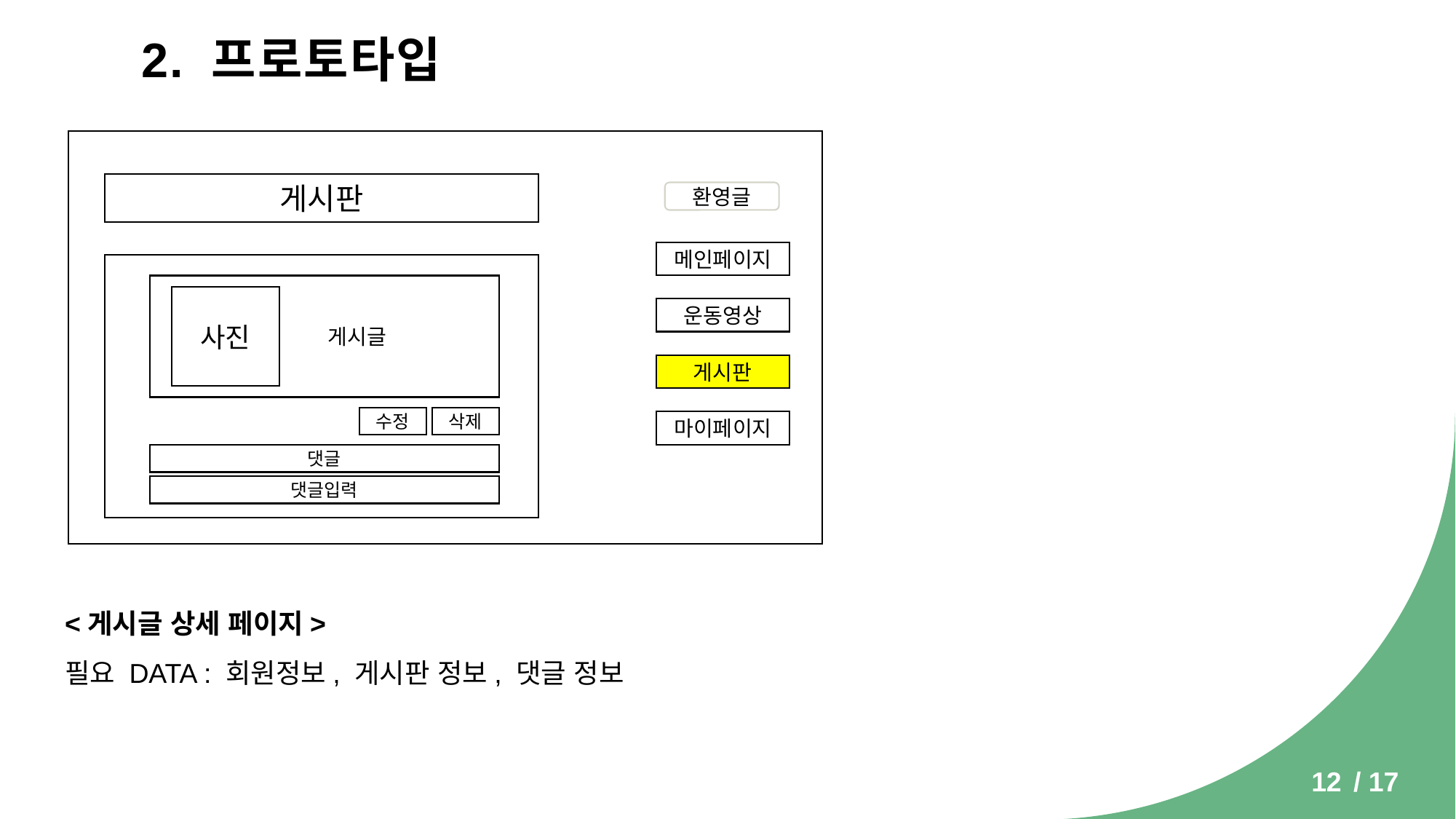

# 2. 프로토타입

게시판
환영글
메인페이지

          게시글
사진
운동영상
게시판
수정
삭제
마이페이지
댓글
댓글입력
<게시글 상세 페이지>
필요 DATA : 회원정보, 게시판 정보, 댓글 정보
12